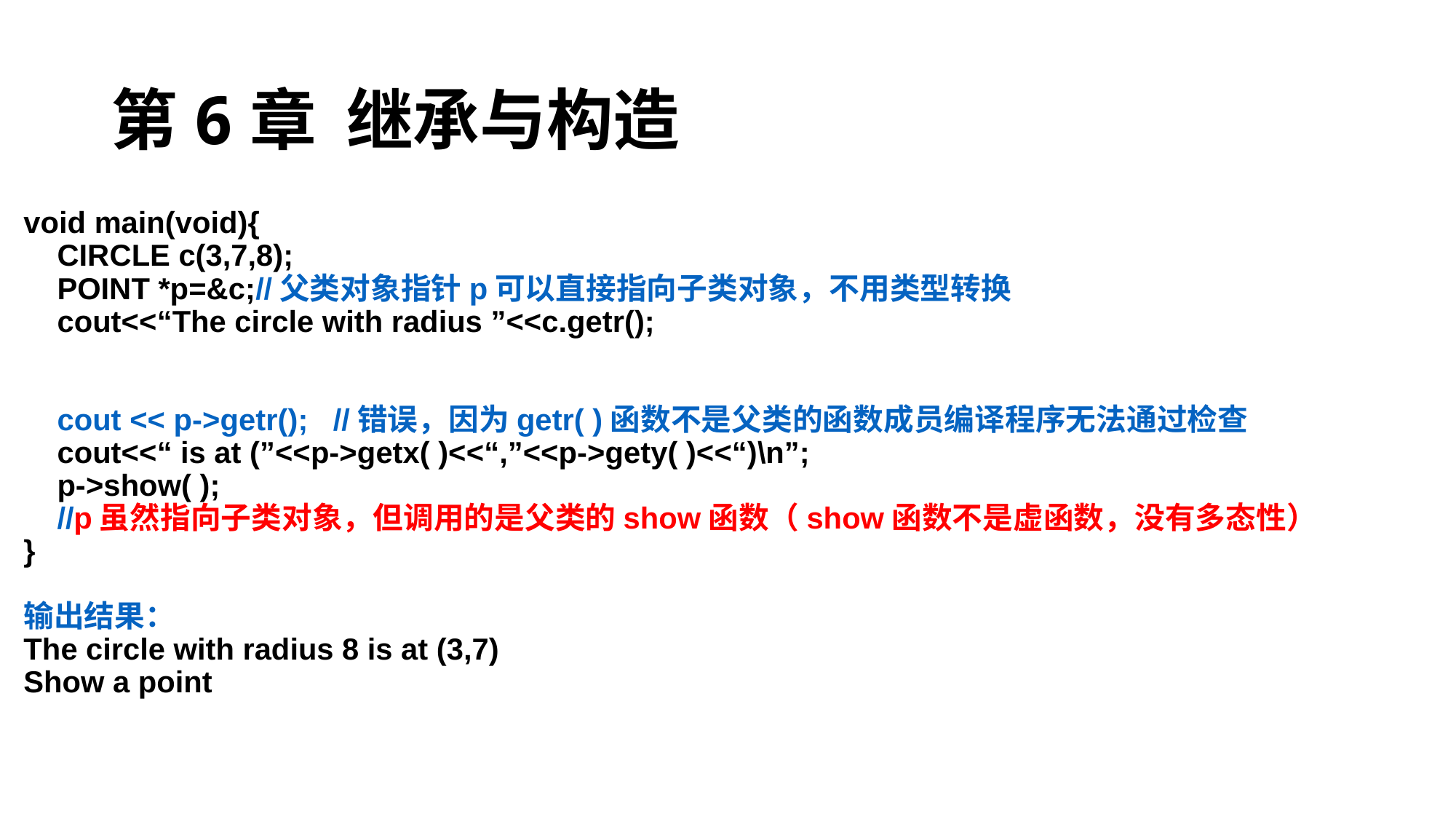

# 第6章  继承与构造
void main(void){
    CIRCLE c(3,7,8);
    POINT *p=&c;//父类对象指针p可以直接指向子类对象，不用类型转换
    cout<<“The circle with radius ”<<c.getr();

    cout << p->getr();   //错误，因为getr( )函数不是父类的函数成员编译程序无法通过检查
    cout<<“ is at (”<<p->getx( )<<“,”<<p->gety( )<<“)\n”;
    p->show( );
    //p虽然指向子类对象，但调用的是父类的show函数（show函数不是虚函数，没有多态性）
}

输出结果：
The circle with radius 8 is at (3,7)
Show a point